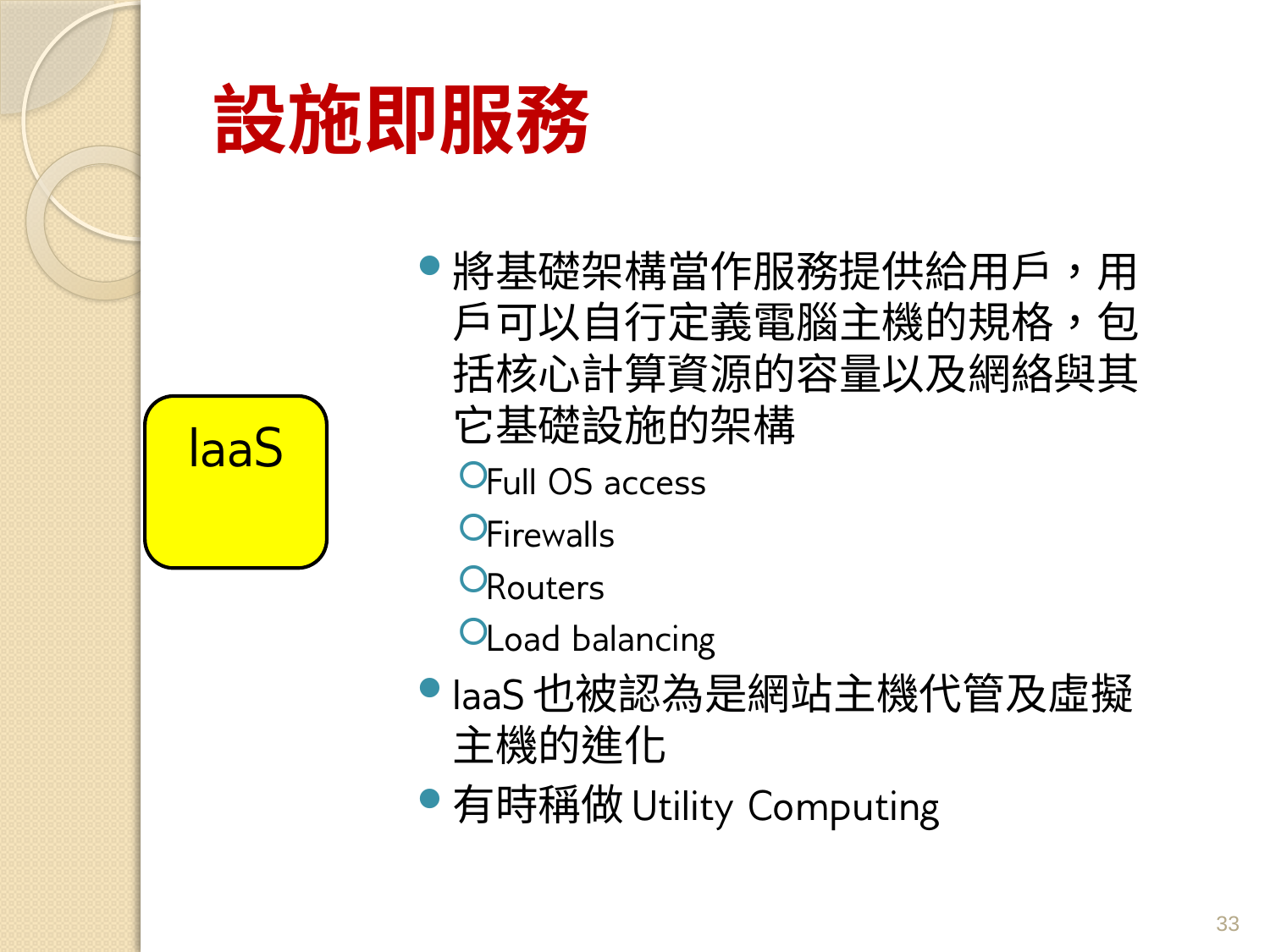

# 設施即服務
將基礎架構當作服務提供給用戶，用戶可以自行定義電腦主機的規格，包括核心計算資源的容量以及網絡與其它基礎設施的架構
Full OS access
Firewalls
Routers
Load balancing
IaaS也被認為是網站主機代管及虛擬主機的進化
有時稱做Utility Computing
IaaS
33